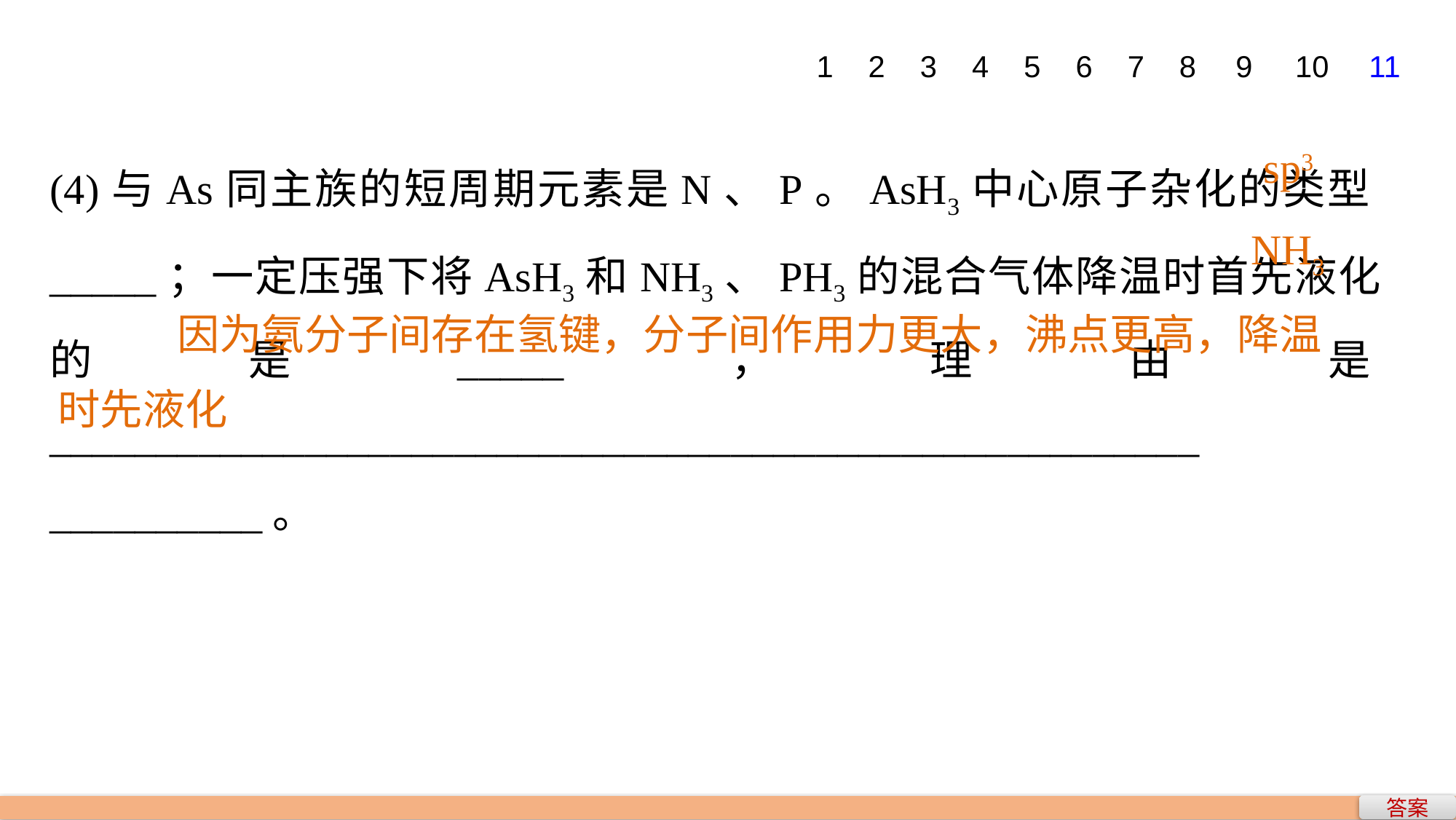

1
2
3
4
5
6
7
8
9
10
11
(4)与As同主族的短周期元素是N、P。AsH3中心原子杂化的类型_____；一定压强下将AsH3和NH3、PH3的混合气体降温时首先液化的是_____，理由是______________________________________________________
__________。
sp3
NH3
因为氨分子间存在氢键，分子间作用力更大，沸点更高，降温
时先液化
答案